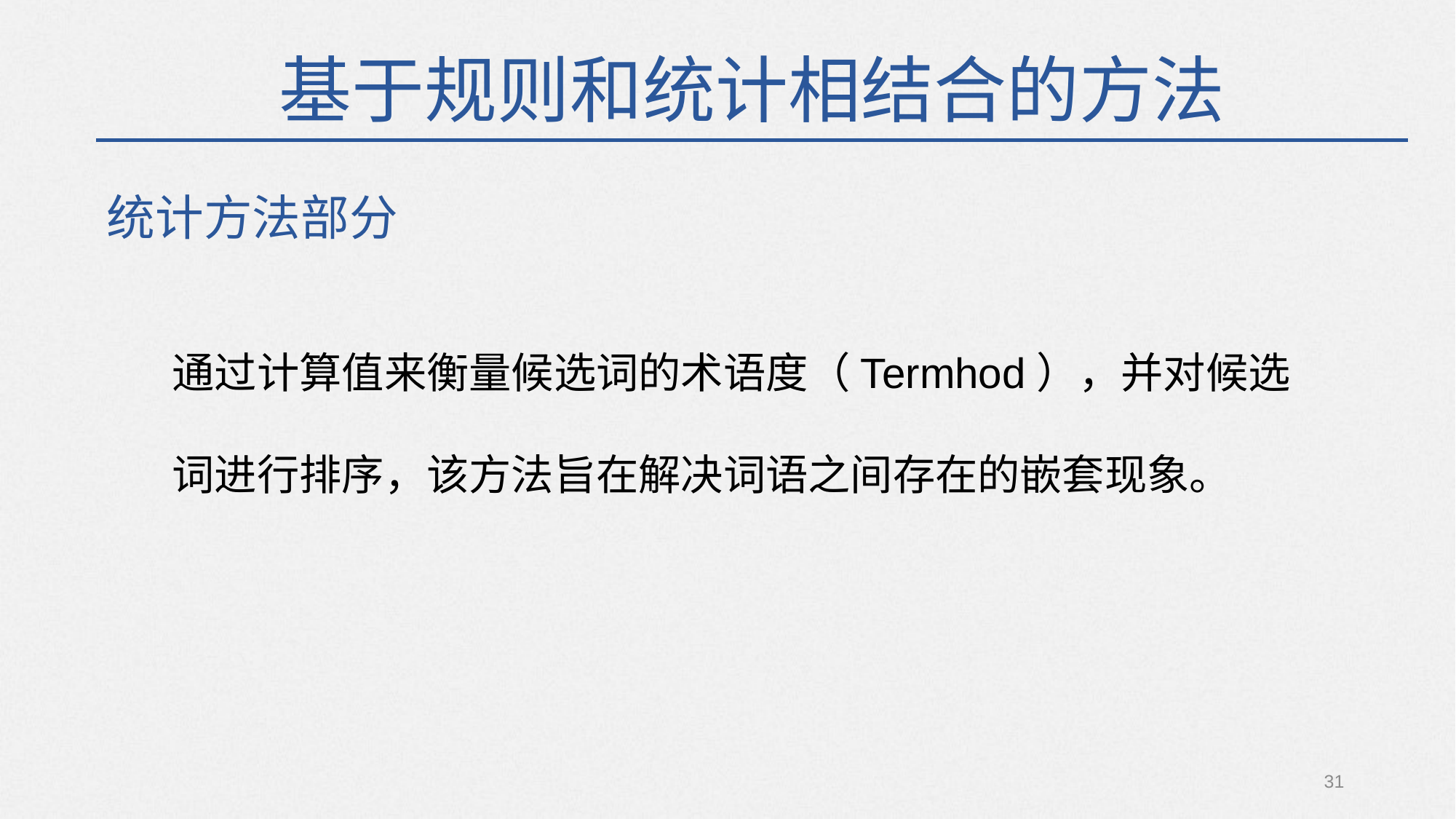

基于规则和统计相结合的方法
统计方法部分
通过计算值来衡量候选词的术语度（Termhod），并对候选词进行排序，该方法旨在解决词语之间存在的嵌套现象。

31